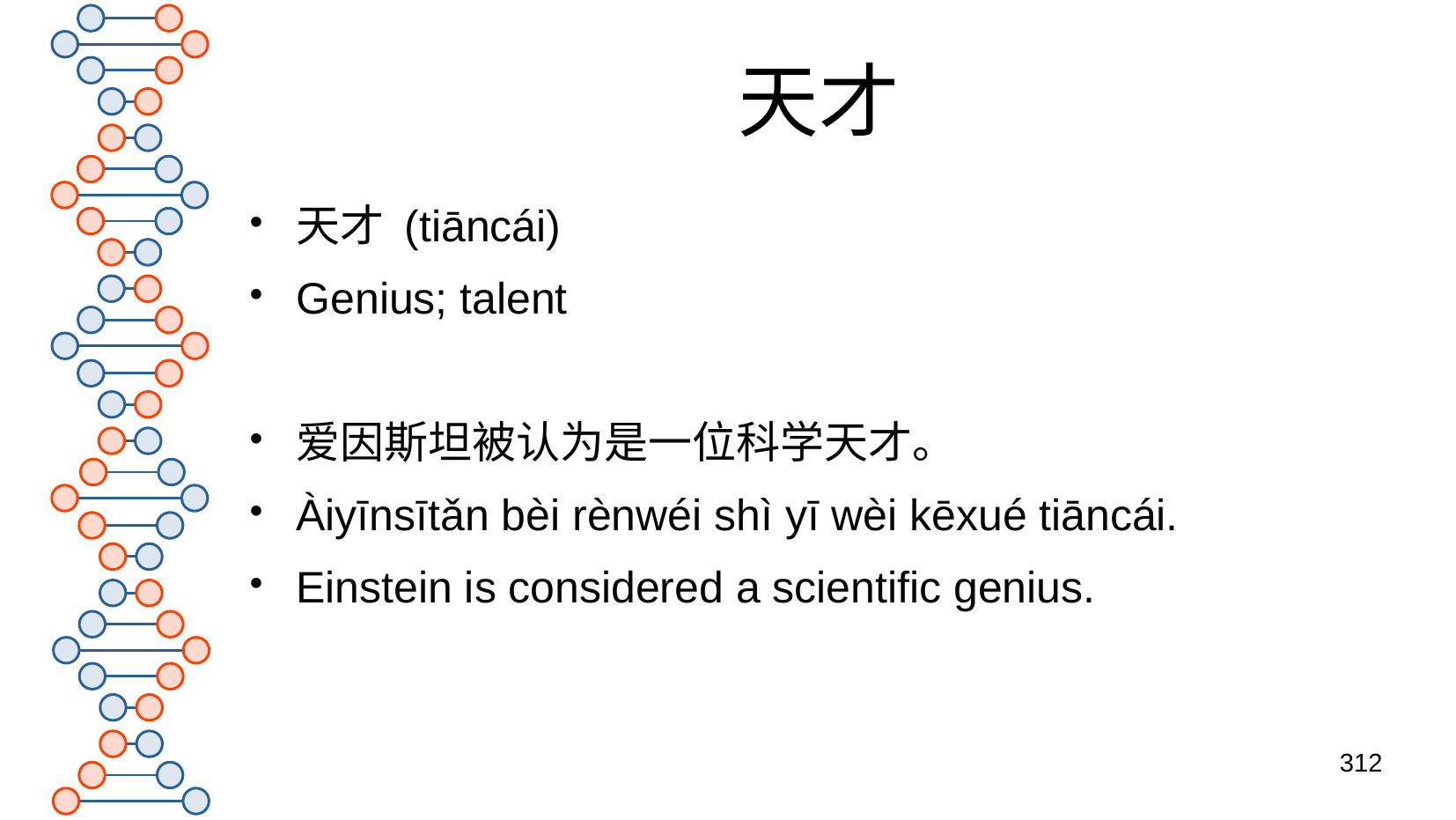

# 天才
天才 (tiāncái)
Genius; talent

爱因斯坦被认为是一位科学天才。
Àiyīnsītǎn bèi rènwéi shì yī wèi kēxué tiāncái.
Einstein is considered a scientific genius.

312